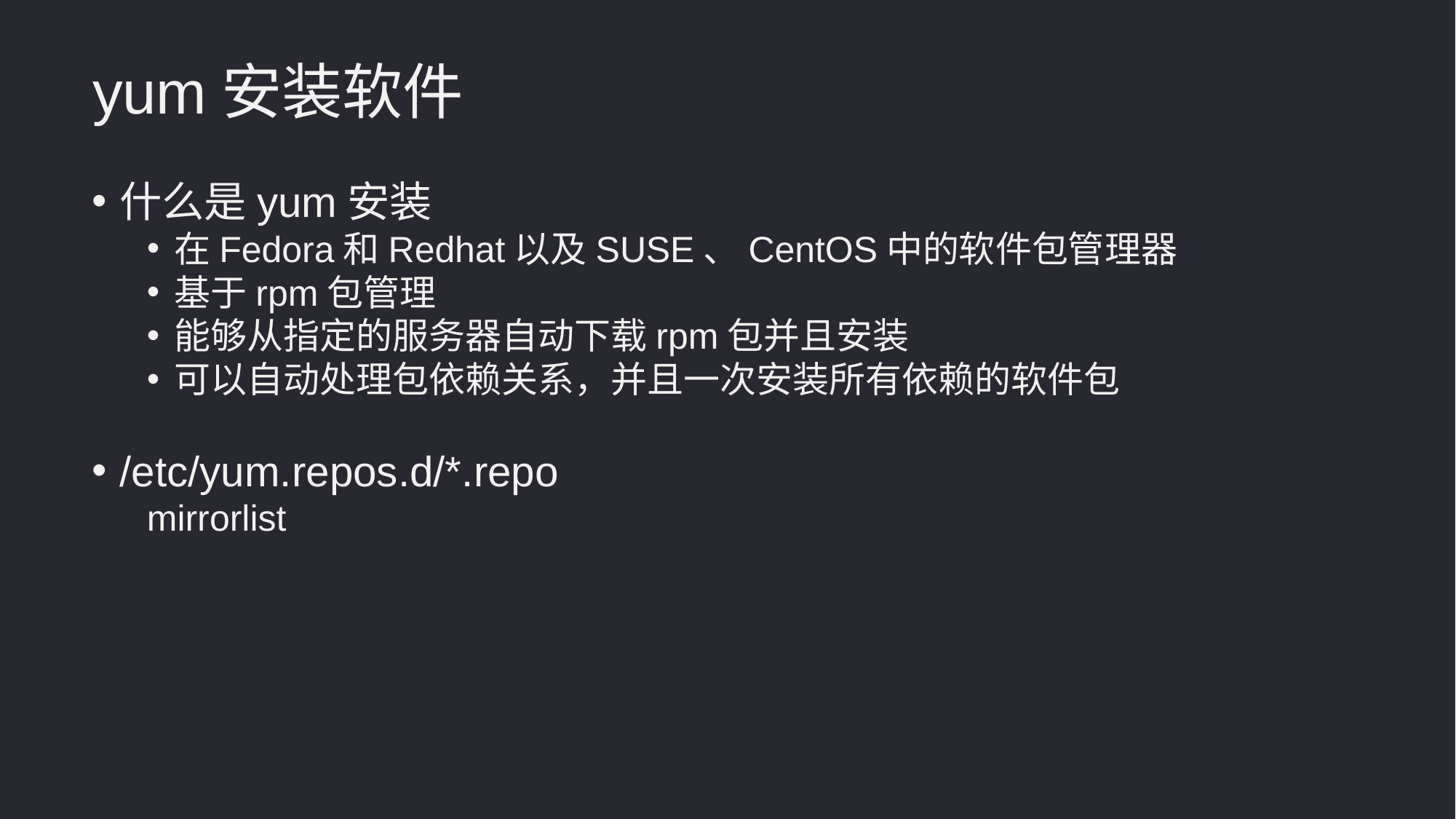

yum安装软件
什么是yum安装
在Fedora和Redhat以及SUSE、CentOS中的软件包管理器
基于rpm包管理
能够从指定的服务器自动下载rpm包并且安装
可以自动处理包依赖关系，并且一次安装所有依赖的软件包

/etc/yum.repos.d/*.repo
mirrorlist